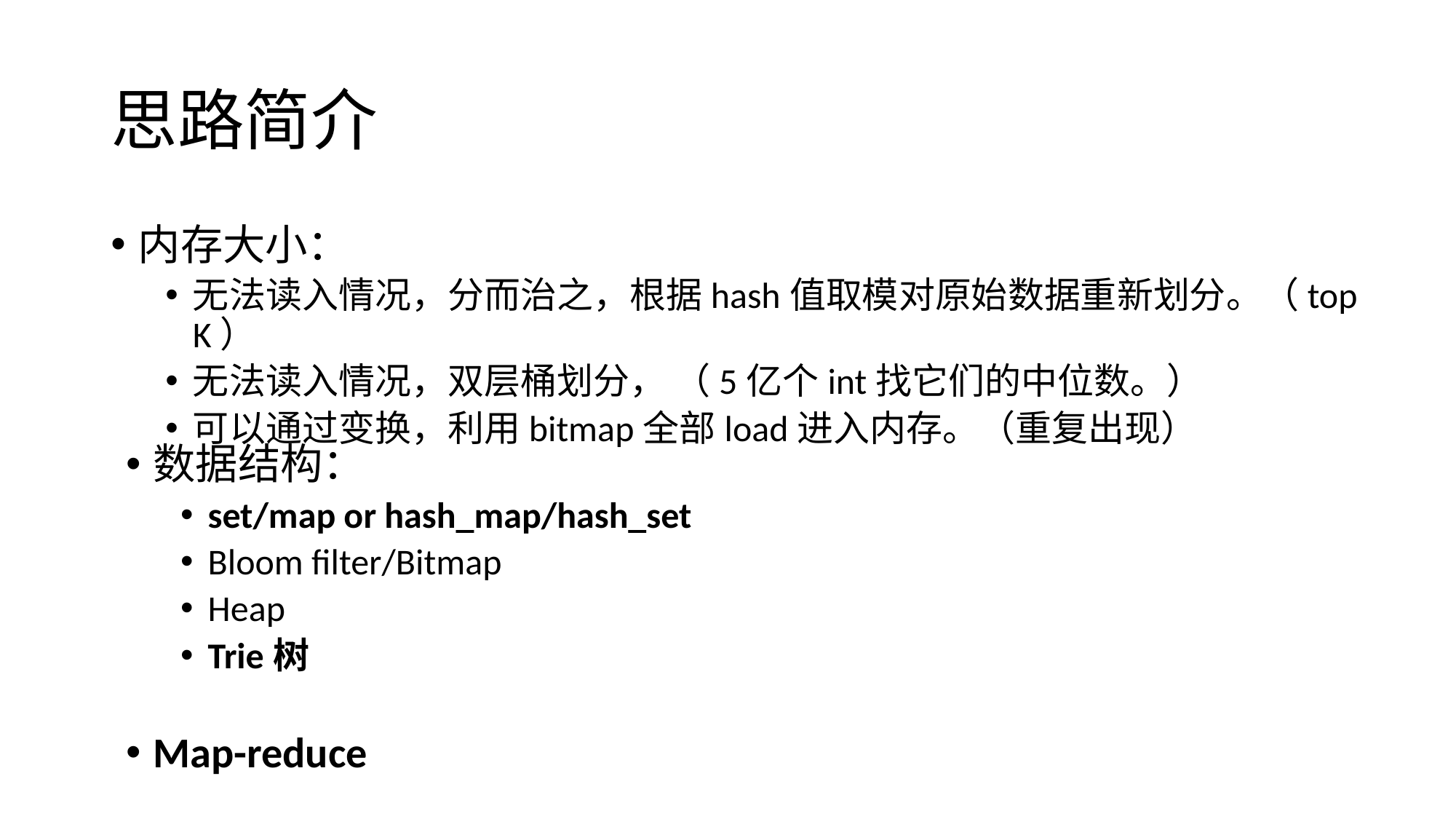

# 思路简介
内存大小：
无法读入情况，分而治之，根据hash值取模对原始数据重新划分。（top K）
无法读入情况，双层桶划分， （5亿个int找它们的中位数。）
可以通过变换，利用bitmap全部load进入内存。（重复出现）

数据结构：
set/map or hash_map/hash_set
Bloom filter/Bitmap
Heap
Trie树

Map-reduce